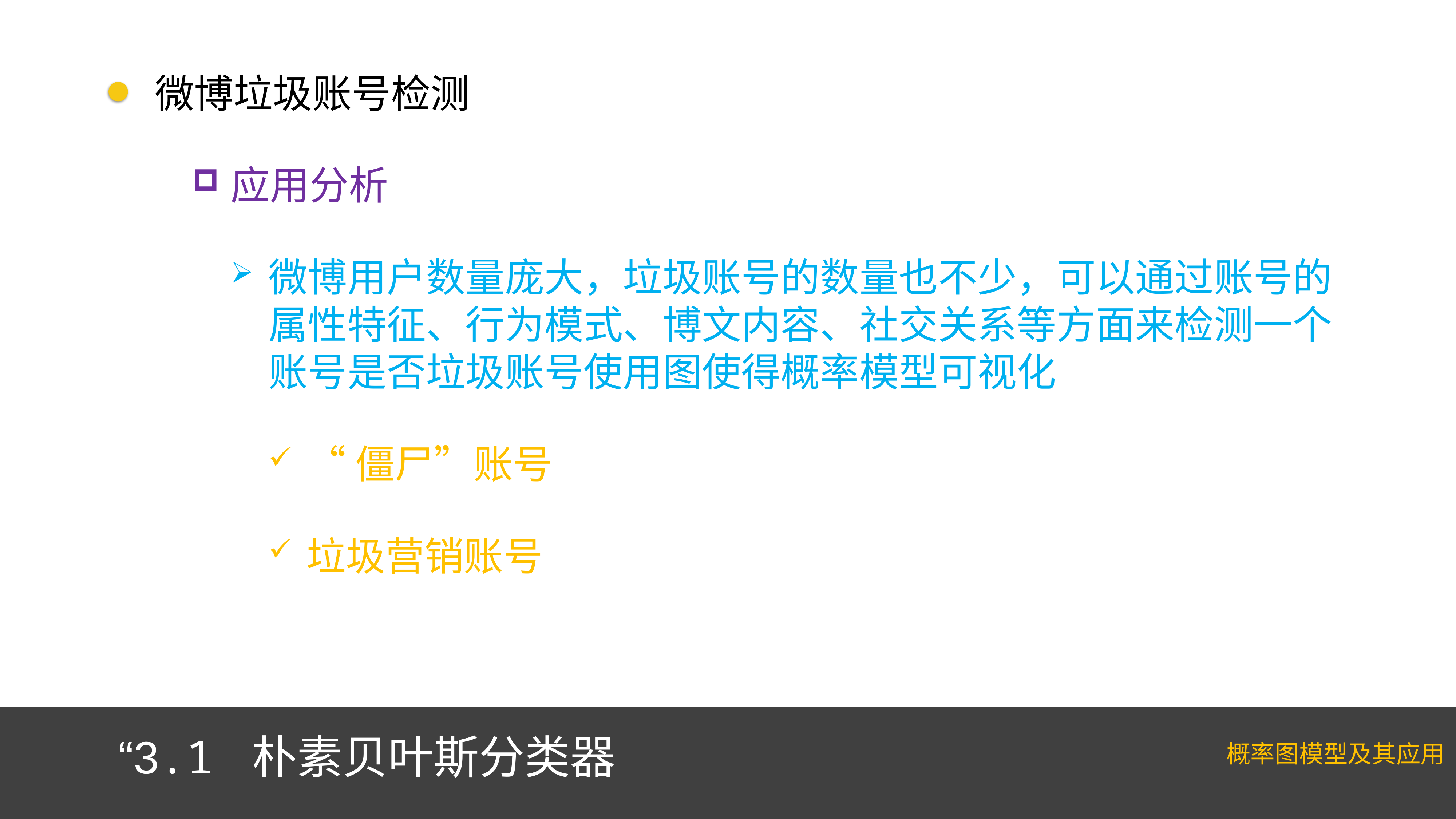

微博垃圾账号检测
应用分析
微博用户数量庞大，垃圾账号的数量也不少，可以通过账号的属性特征、行为模式、博文内容、社交关系等方面来检测一个账号是否垃圾账号使用图使得概率模型可视化
“僵尸”账号
垃圾营销账号

“3.1 朴素贝叶斯分类器